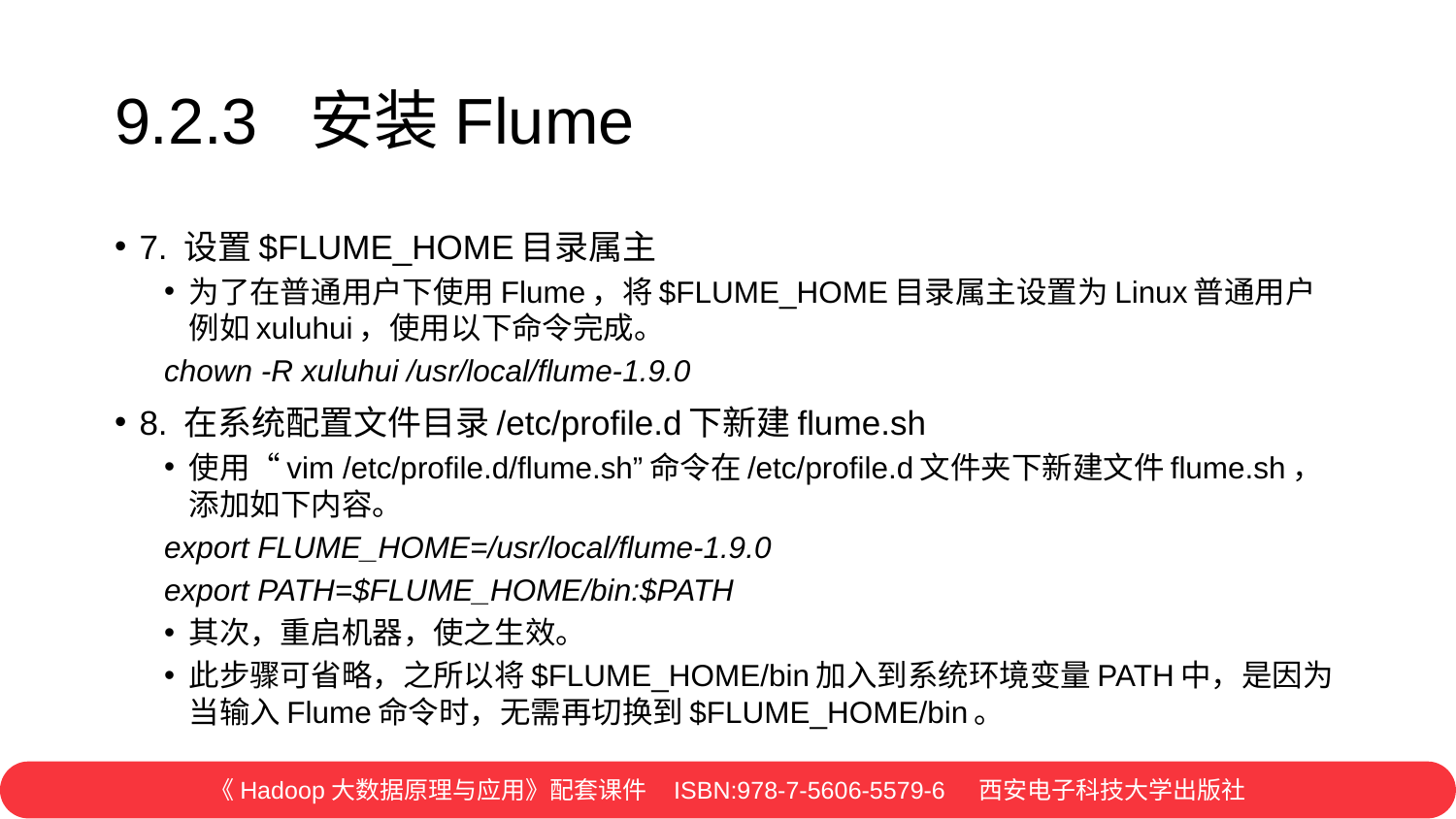

# 9.2.3  安装Flume
7. 设置$FLUME_HOME目录属主
为了在普通用户下使用Flume，将$FLUME_HOME目录属主设置为Linux普通用户例如xuluhui，使用以下命令完成。
chown -R xuluhui /usr/local/flume-1.9.0
8. 在系统配置文件目录/etc/profile.d下新建flume.sh
使用“vim /etc/profile.d/flume.sh”命令在/etc/profile.d文件夹下新建文件flume.sh，添加如下内容。
export FLUME_HOME=/usr/local/flume-1.9.0
export PATH=$FLUME_HOME/bin:$PATH
其次，重启机器，使之生效。
此步骤可省略，之所以将$FLUME_HOME/bin加入到系统环境变量PATH中，是因为当输入Flume命令时，无需再切换到$FLUME_HOME/bin。